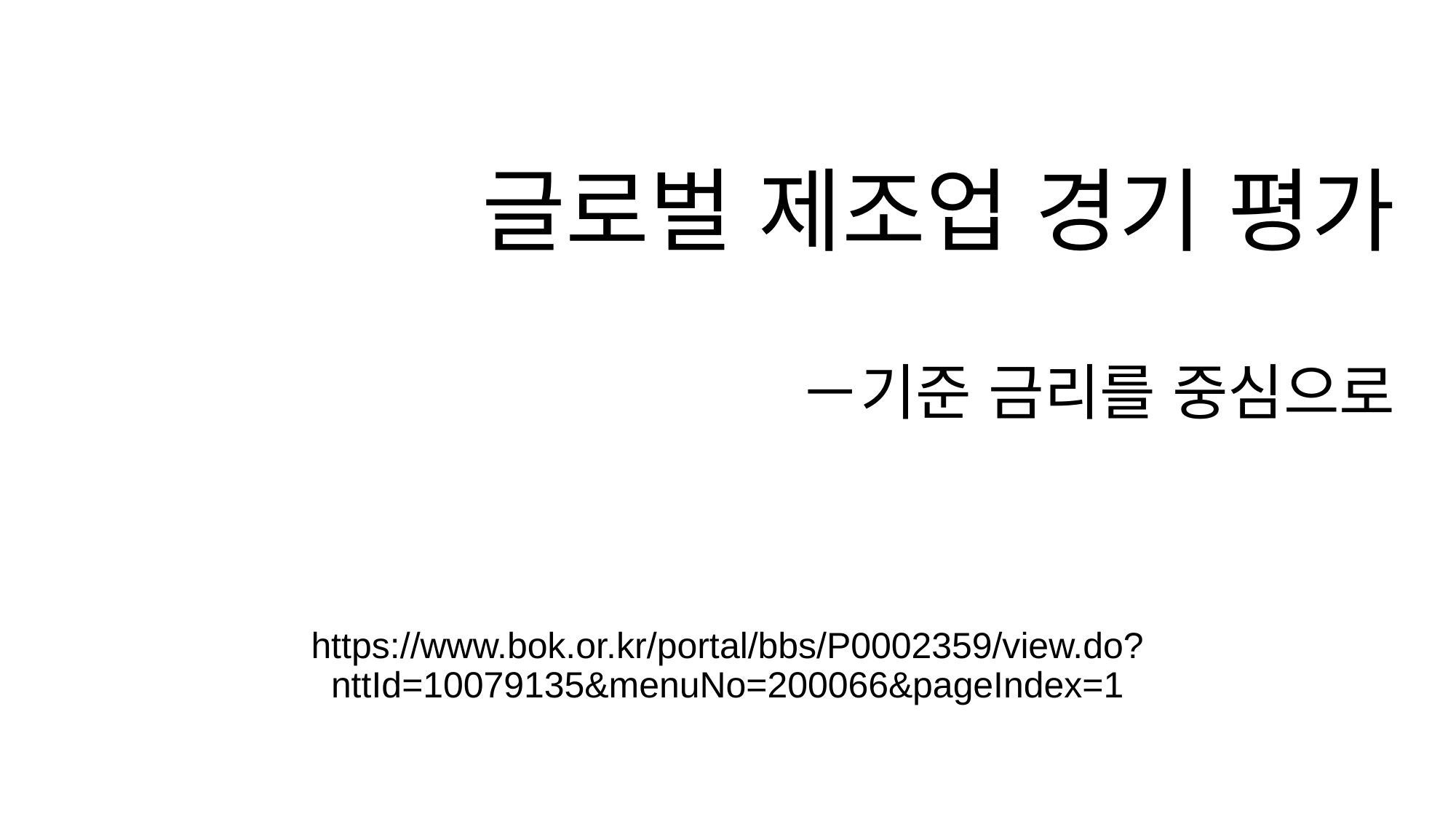

# 글로벌 제조업 경기 평가 －기준 금리를 중심으로
https://www.bok.or.kr/portal/bbs/P0002359/view.do?nttId=10079135&menuNo=200066&pageIndex=1